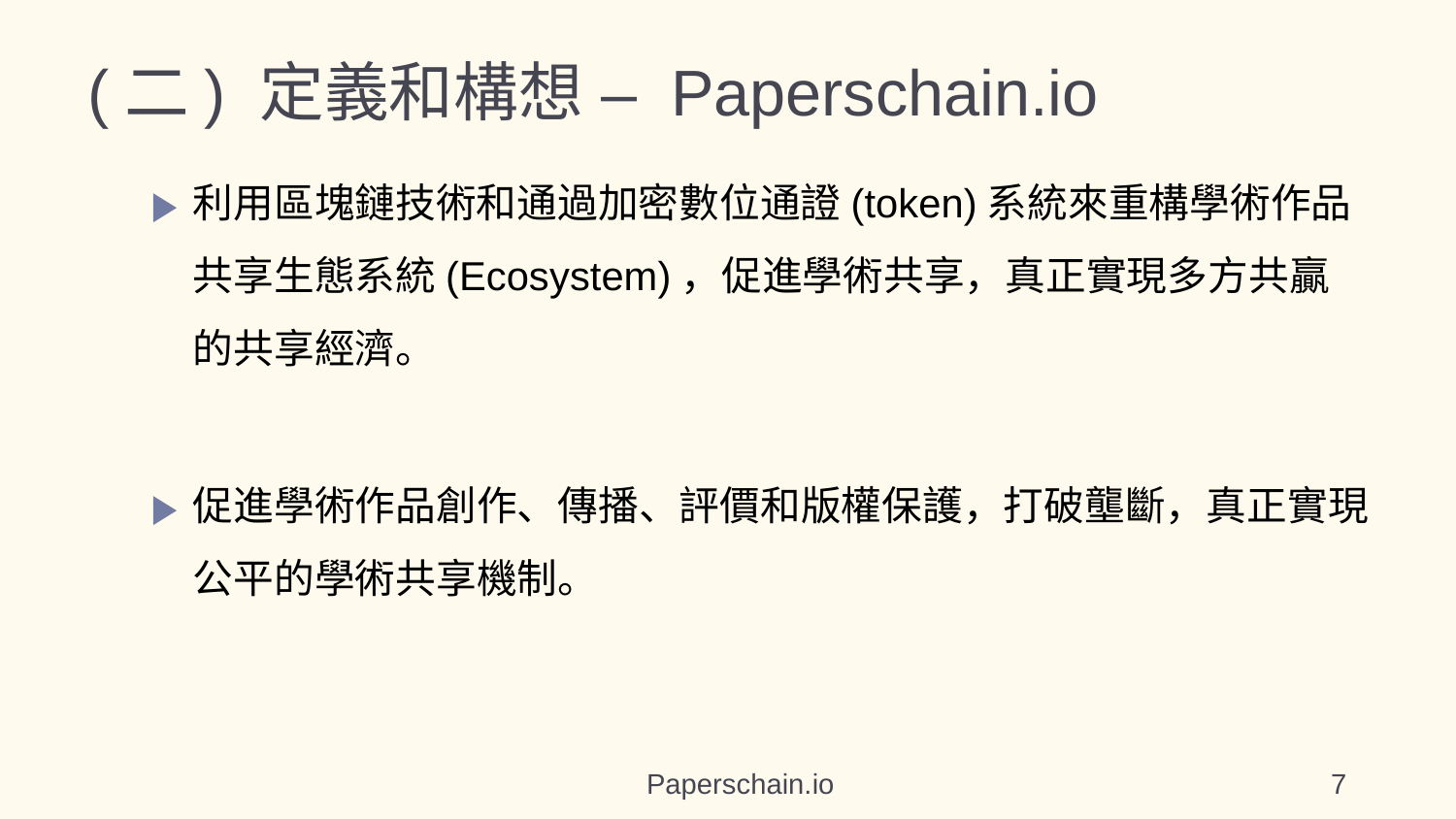

# (二) 定義和構想 – Paperschain.io
利用區塊鏈技術和通過加密數位通證(token)系統來重構學術作品共享生態系統(Ecosystem)，促進學術共享，真正實現多方共贏的共享經濟。

促進學術作品創作、傳播、評價和版權保護，打破壟斷，真正實現公平的學術共享機制。
Paperschain.io
7